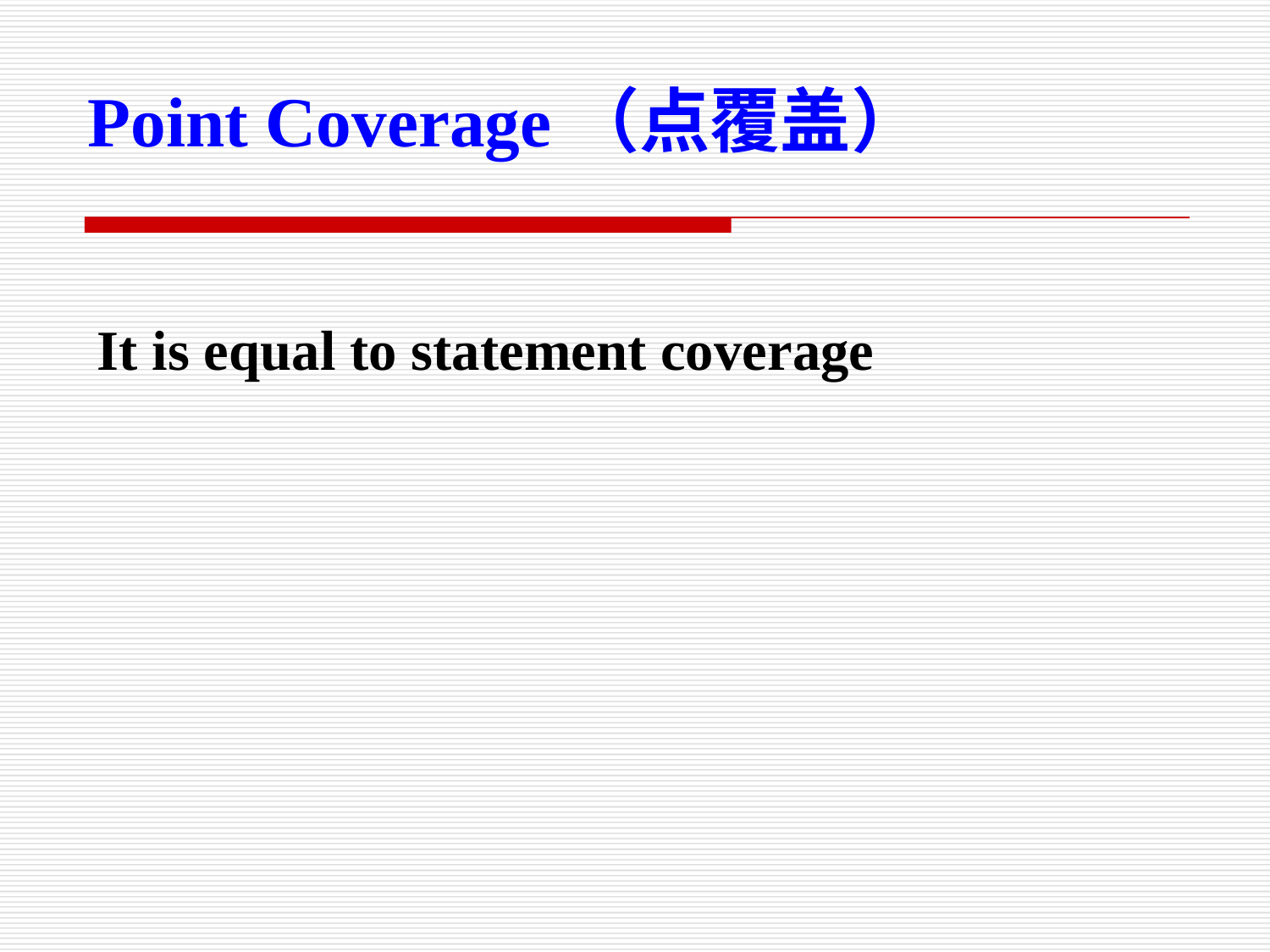

Point Coverage（点覆盖）
It is equal to statement coverage